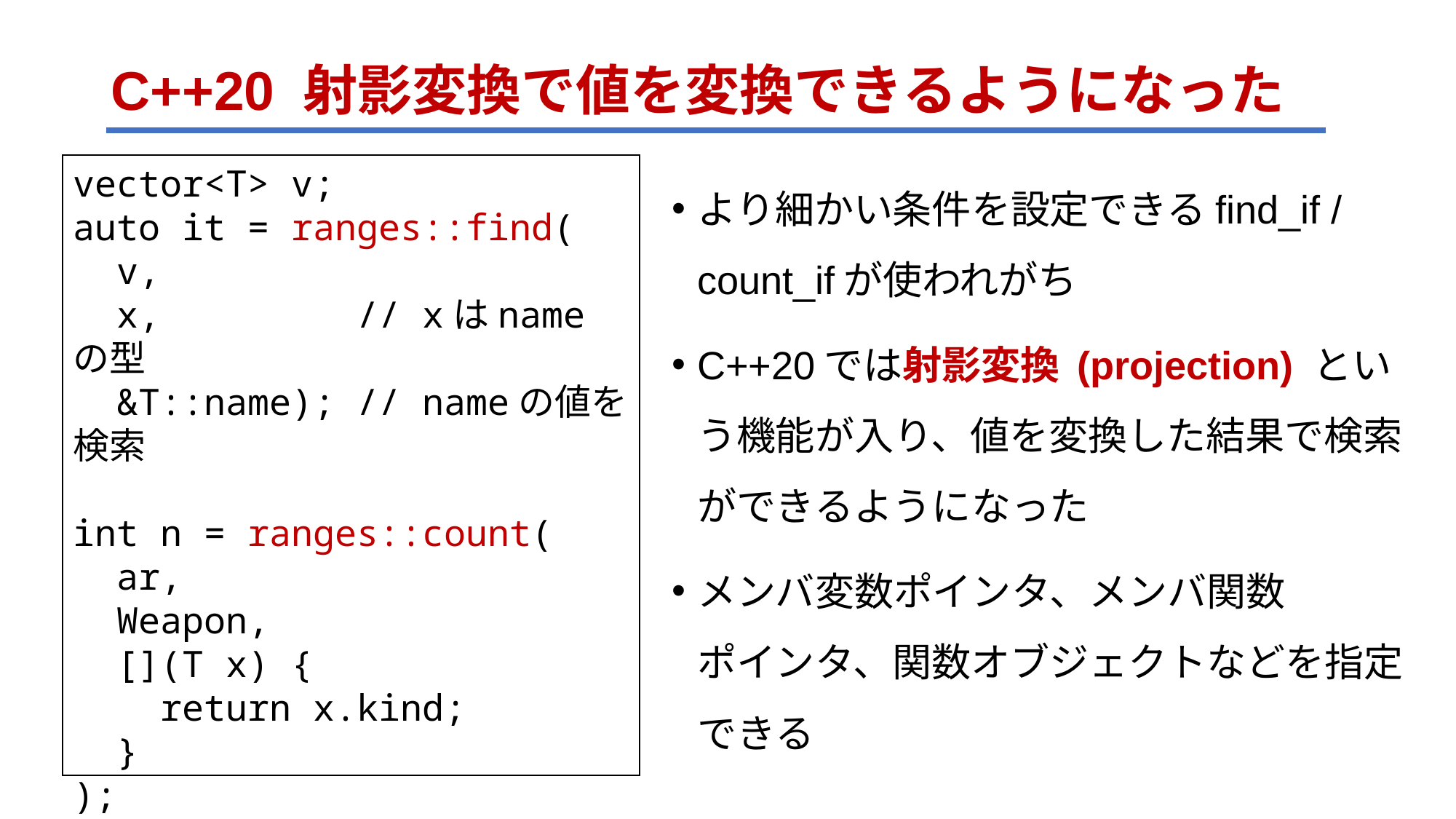

# C++20 射影変換で値を変換できるようになった
vector<T> v;
auto it = ranges::find(
  v,
  x,         // xはnameの型
  &T::name); // nameの値を検索

int n = ranges::count(
  ar,
  Weapon,
  [](T x) {
    return x.kind;
  }
);
より細かい条件を設定できるfind_if / count_ifが使われがち
C++20では射影変換 (projection) という機能が入り、値を変換した結果で検索ができるようになった
メンバ変数ポインタ、メンバ関数
ポインタ、関数オブジェクトなどを指定できる